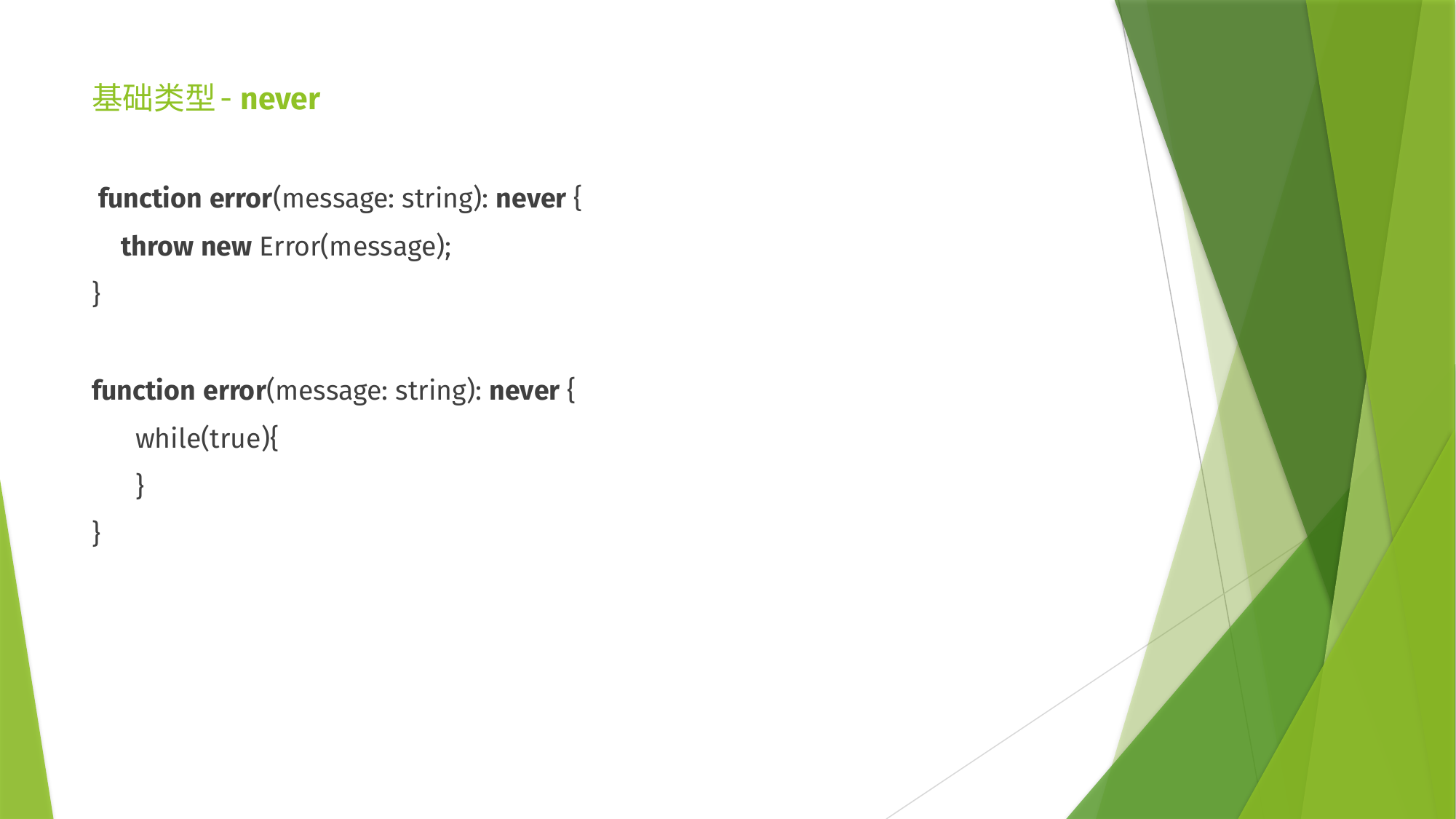

# 基础类型- never
 function error(message: string): never {
    throw new Error(message);
}

function error(message: string): never {
      while(true){
      }
}